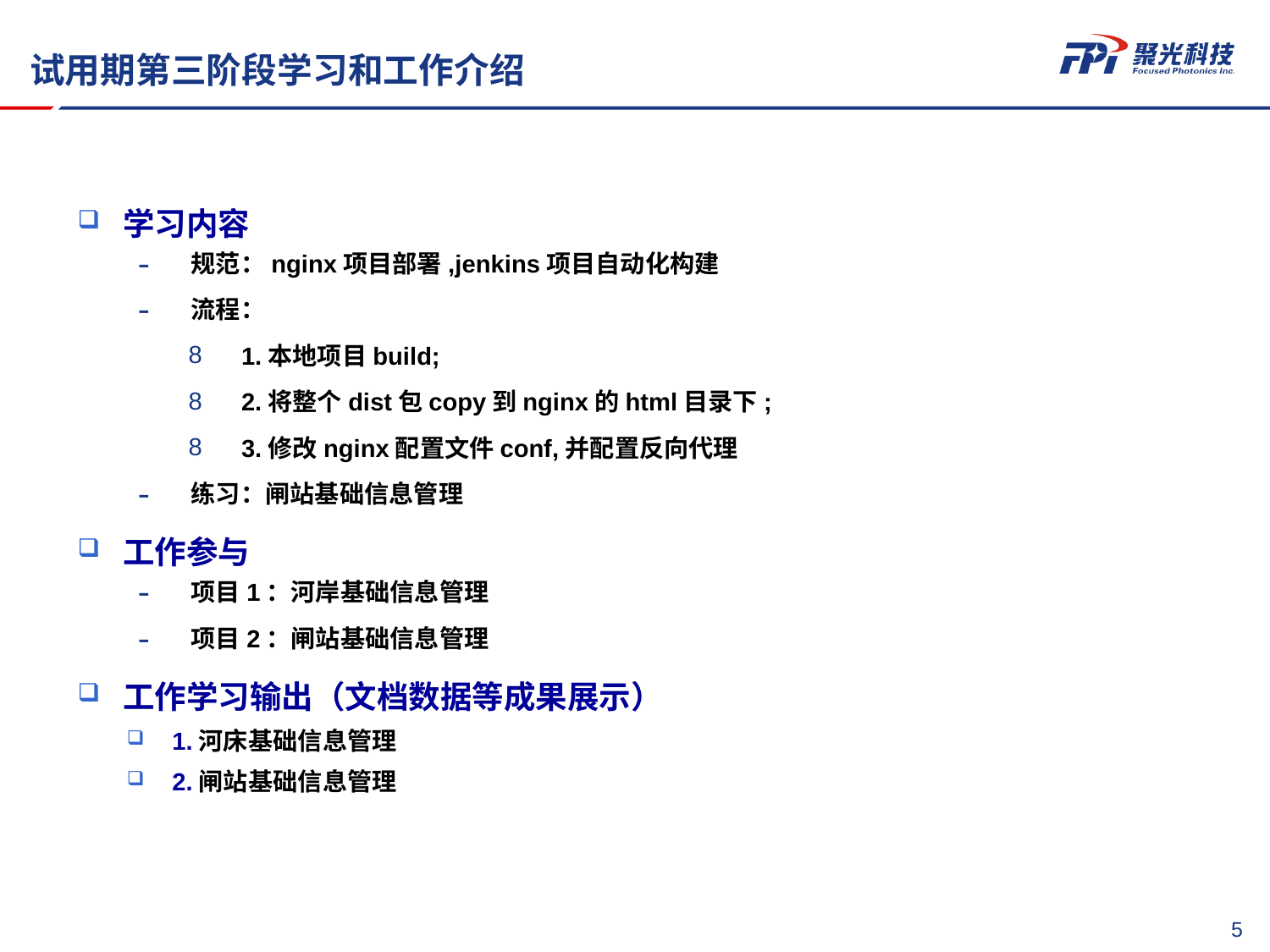

试用期第三阶段学习和工作介绍
学习内容
规范：nginx项目部署,jenkins项目自动化构建
流程：
1.本地项目build;
2.将整个dist包copy到nginx的html目录下;
3.修改nginx配置文件conf,并配置反向代理
练习：闸站基础信息管理
工作参与
项目1：河岸基础信息管理
项目2：闸站基础信息管理
工作学习输出（文档数据等成果展示）
1.河床基础信息管理
2.闸站基础信息管理

5